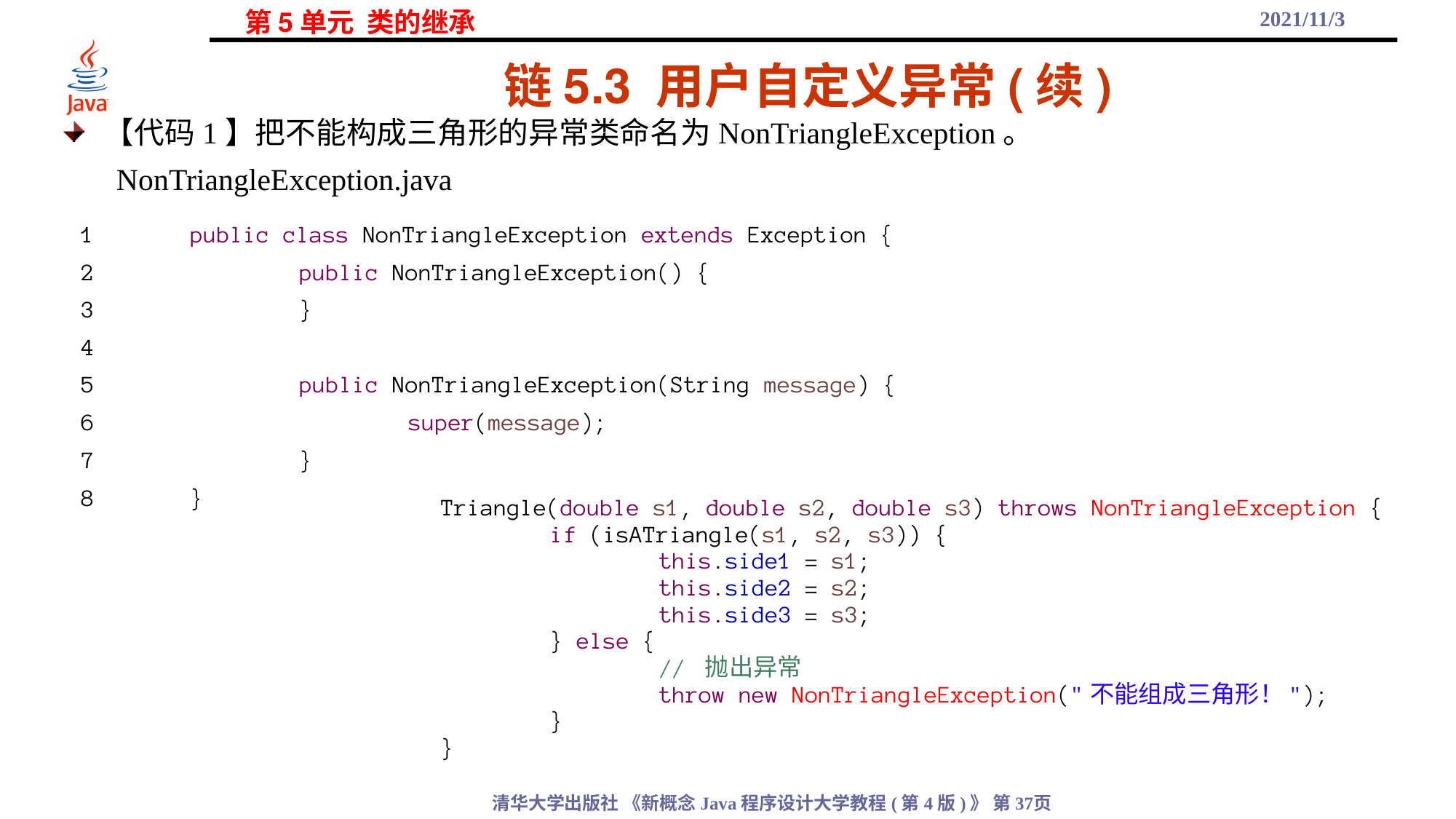

2021/11/3
# 链5.3 用户自定义异常(续)
【代码1】把不能构成三角形的异常类命名为NonTriangleException。
       NonTriangleException.java
1	public class NonTriangleException extends Exception {
2		public NonTriangleException() {
3		}
4
5		public NonTriangleException(String message) {
6			super(message);
7		}
8	}
Triangle(double s1, double s2, double s3) throws NonTriangleException {
	if (isATriangle(s1, s2, s3)) {
		this.side1 = s1;
		this.side2 = s2;
		this.side3 = s3;
	} else {
		// 抛出异常
		throw new NonTriangleException("不能组成三角形！");
	}
}